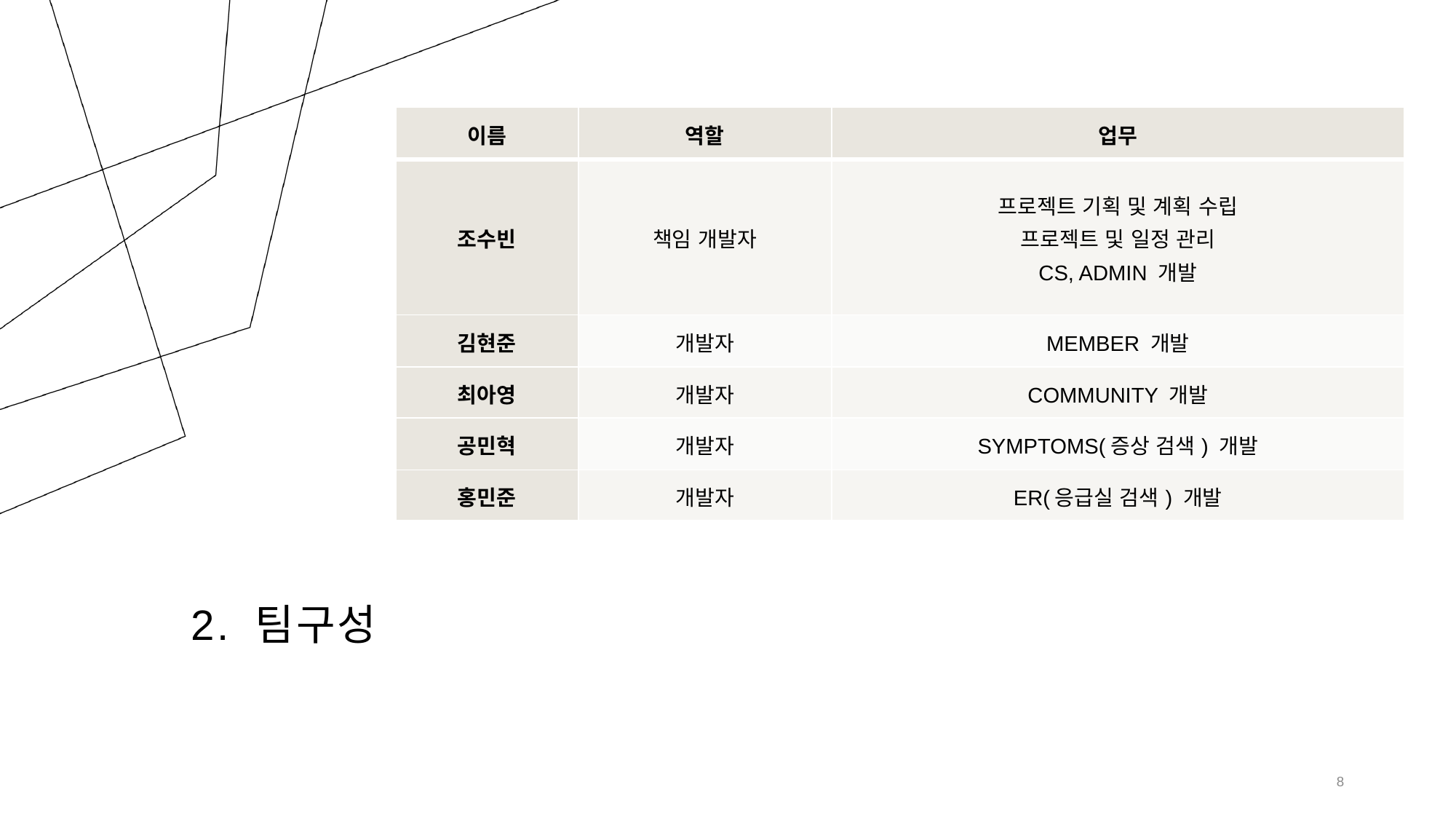

| 이름 | 역할 | 업무 |
| --- | --- | --- |
| 조수빈 | 책임 개발자 | 프로젝트 기획 및 계획 수립 프로젝트 및 일정 관리 CS, ADMIN 개발 |
| 김현준 | 개발자 | MEMBER 개발 |
| 최아영 | 개발자 | COMMUNITY 개발 |
| 공민혁 | 개발자 | SYMPTOMS(증상 검색) 개발 |
| 홍민준 | 개발자 | ER(응급실 검색) 개발 |
# 2. 팀구성
8